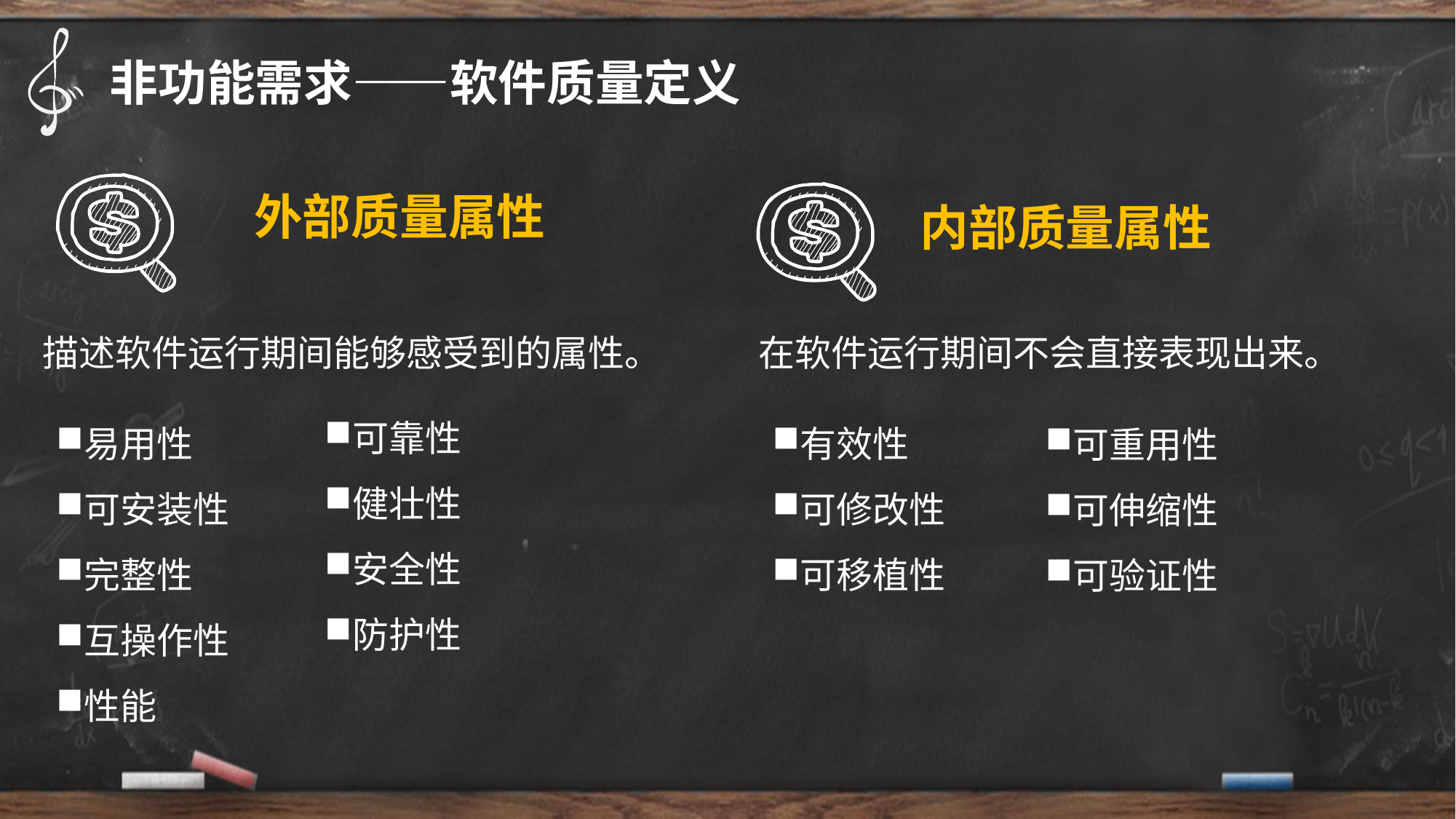

非功能需求——软件质量定义

外部质量属性

内部质量属性
描述软件运行期间能够感受到的属性。
在软件运行期间不会直接表现出来。
可靠性
健壮性
安全性
防护性
易用性
可安装性
完整性
互操作性
性能
有效性
可修改性
可移植性
可重用性
可伸缩性
可验证性